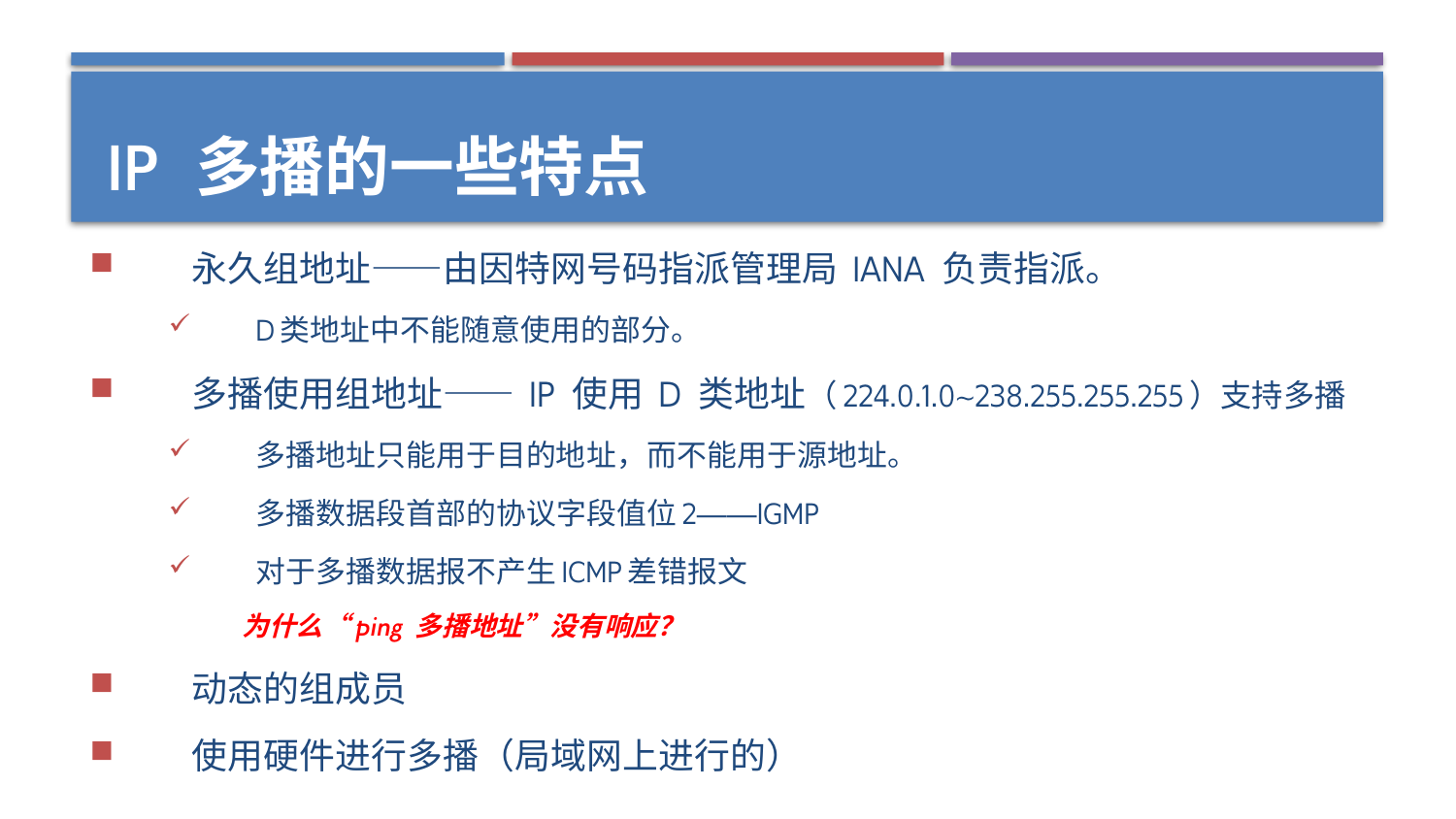

# IP 多播的一些特点
永久组地址——由因特网号码指派管理局 IANA 负责指派。
D类地址中不能随意使用的部分。
多播使用组地址—— IP 使用 D 类地址（224.0.1.0~238.255.255.255）支持多播
多播地址只能用于目的地址，而不能用于源地址。
多播数据段首部的协议字段值位2——IGMP
对于多播数据报不产生ICMP差错报文
为什么“ping 多播地址”没有响应？
动态的组成员
使用硬件进行多播（局域网上进行的）
38